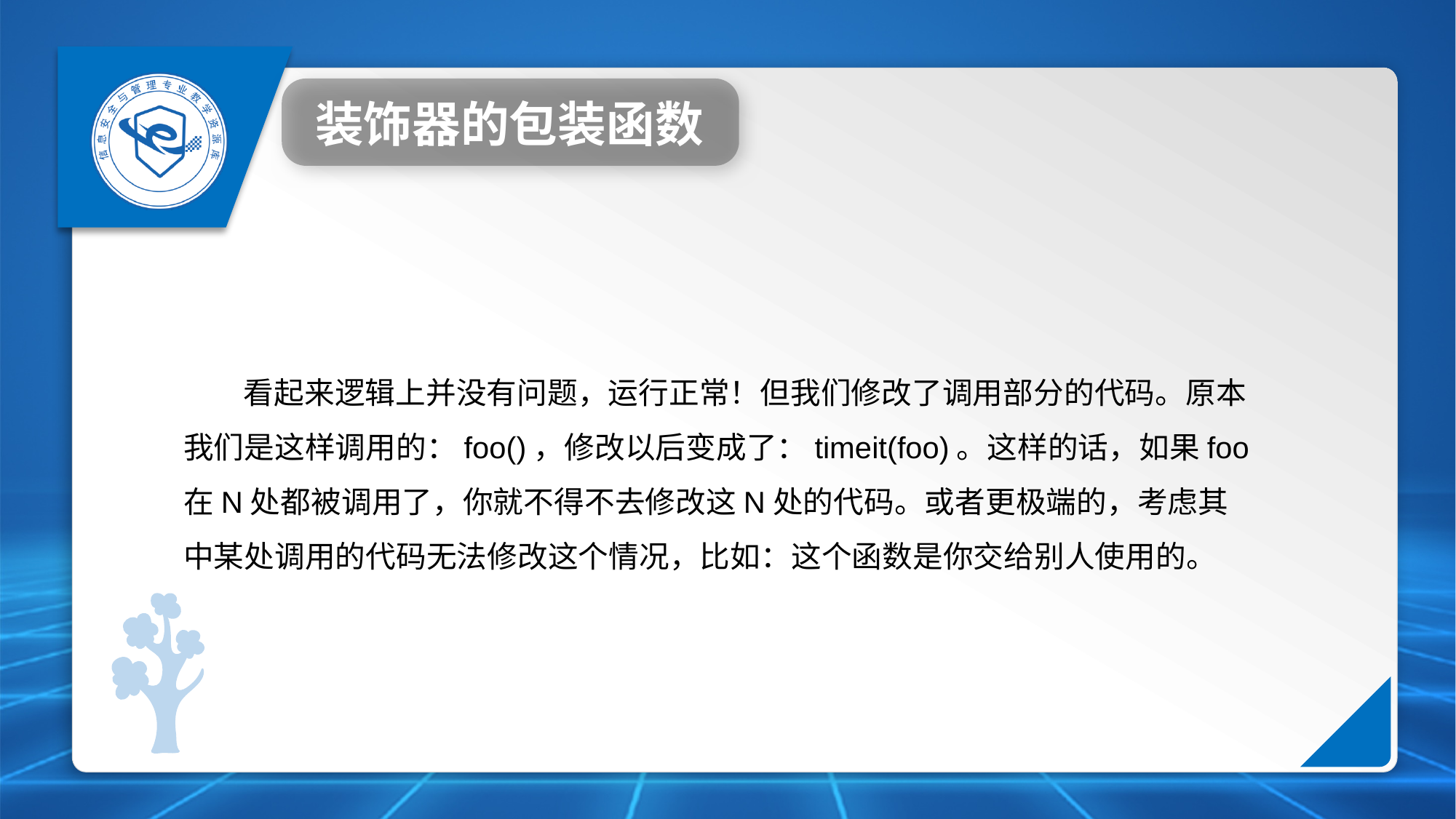

装饰器的包装函数
看起来逻辑上并没有问题，运行正常！但我们修改了调用部分的代码。原本我们是这样调用的：foo()，修改以后变成了：timeit(foo)。这样的话，如果foo在N处都被调用了，你就不得不去修改这N处的代码。或者更极端的，考虑其中某处调用的代码无法修改这个情况，比如：这个函数是你交给别人使用的。